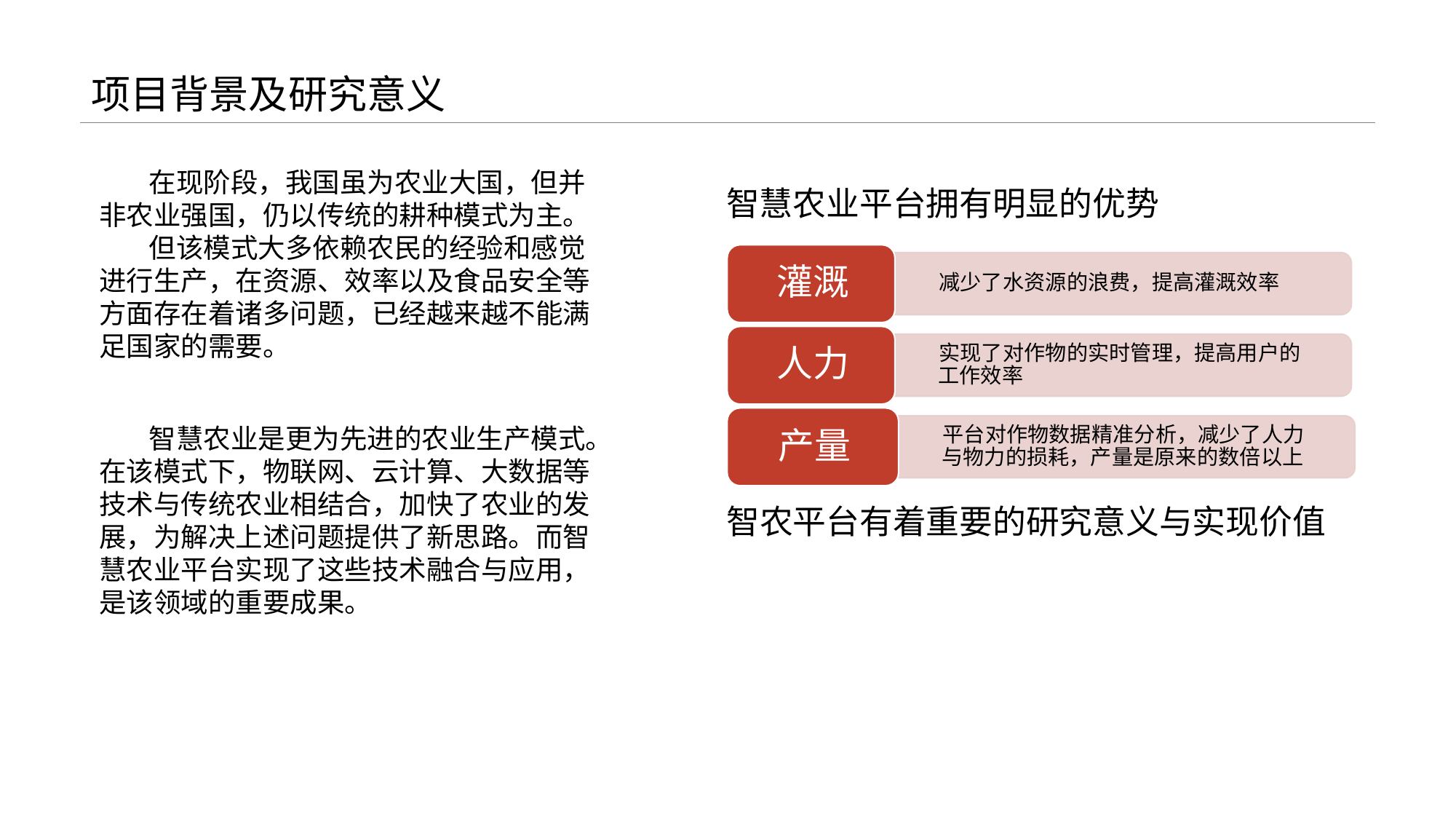

# 项目背景及研究意义
       在现阶段，我国虽为农业大国，但并非农业强国，仍以传统的耕种模式为主。
       但该模式大多依赖农民的经验和感觉进行生产，在资源、效率以及食品安全等方面存在着诸多问题，已经越来越不能满足国家的需要。

智慧农业平台拥有明显的优势
  减少了水资源的浪费，提高灌溉效率
灌溉
  实现了对作物的实时管理，提高用户的工作效率
人力
  平台对作物数据精准分析，减少了人力与物力的损耗，产量是原来的数倍以上
产量
       智慧农业是更为先进的农业生产模式。在该模式下，物联网、云计算、大数据等技术与传统农业相结合，加快了农业的发展，为解决上述问题提供了新思路。而智慧农业平台实现了这些技术融合与应用，是该领域的重要成果。
智农平台有着重要的研究意义与实现价值